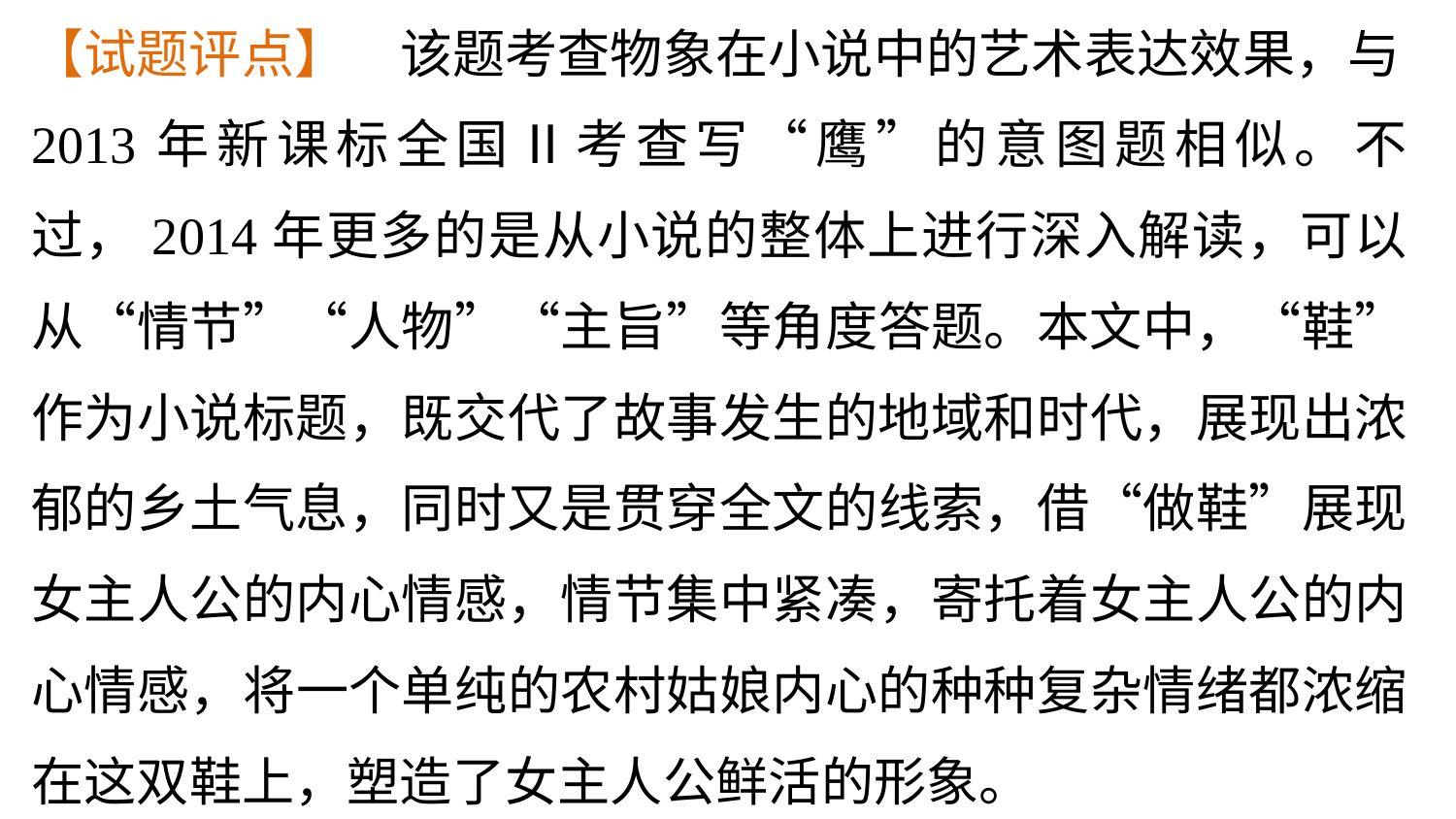

【试题评点】　该题考查物象在小说中的艺术表达效果，与2013年新课标全国Ⅱ考查写“鹰”的意图题相似。不过，2014年更多的是从小说的整体上进行深入解读，可以从“情节”“人物”“主旨”等角度答题。本文中，“鞋”作为小说标题，既交代了故事发生的地域和时代，展现出浓郁的乡土气息，同时又是贯穿全文的线索，借“做鞋”展现女主人公的内心情感，情节集中紧凑，寄托着女主人公的内心情感，将一个单纯的农村姑娘内心的种种复杂情绪都浓缩在这双鞋上，塑造了女主人公鲜活的形象。